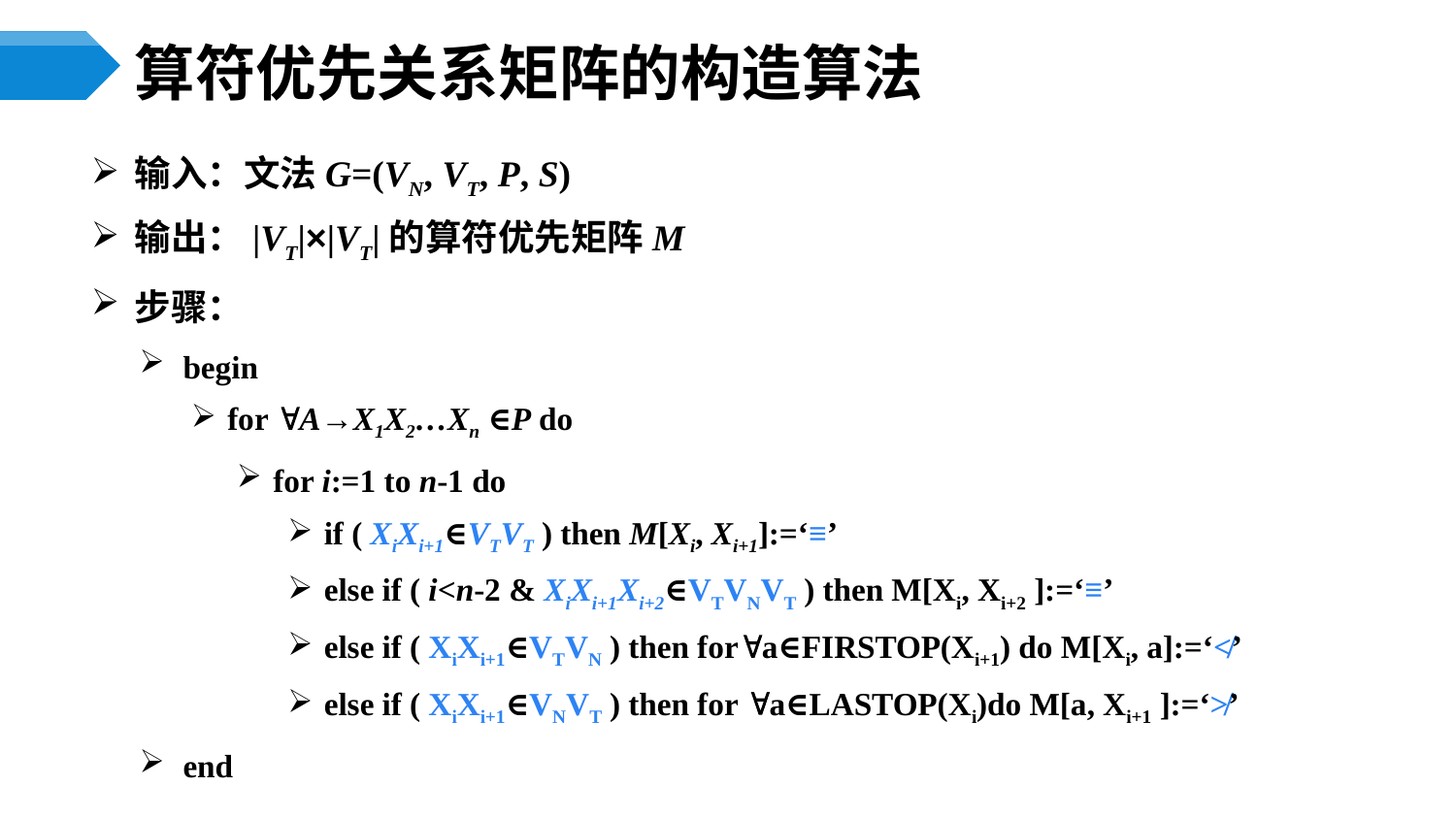

# 算符优先关系矩阵的构造算法
输入：文法G=(VN, VT, P, S)
输出：|VT|×|VT|的算符优先矩阵M
步骤：
begin
for ∀A→X1X2…Xn ∈P do
for i:=1 to n-1 do
if ( XiXi+1∈VTVT ) then M[Xi, Xi+1]:=‘≡’
else if ( i<n-2 & XiXi+1Xi+2∈VTVNVT ) then M[Xi, Xi+2 ]:=‘≡’
else if ( XiXi+1∈VTVN ) then for∀a∈FIRSTOP(Xi+1) do M[Xi, a]:=‘≮’
else if ( XiXi+1∈VNVT ) then for ∀a∈LASTOP(Xi)do M[a, Xi+1 ]:=‘≯’
end